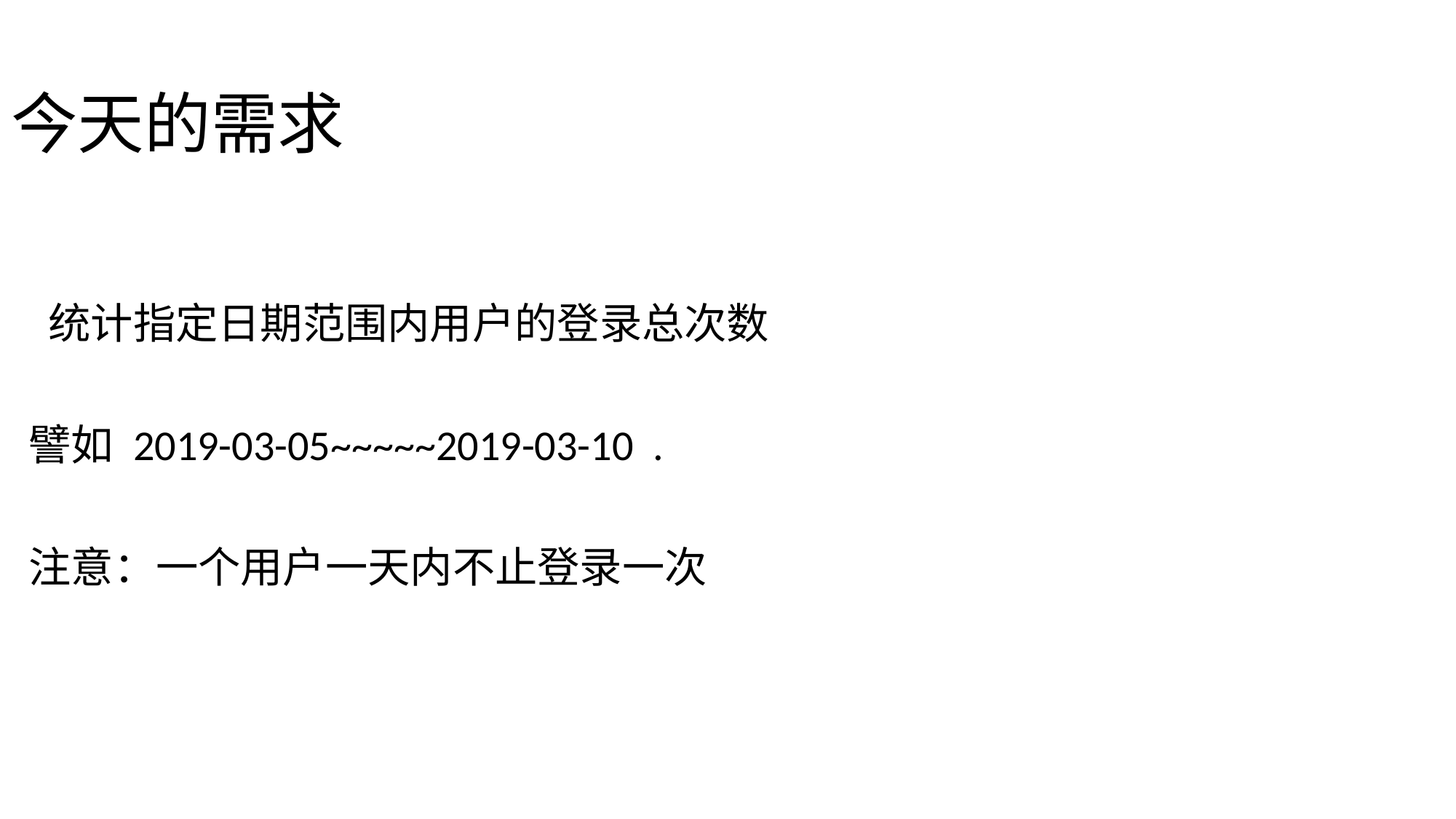

# 今天的需求

 统计指定日期范围内用户的登录总次数

譬如 2019-03-05~~~~~2019-03-10  .

注意：一个用户一天内不止登录一次